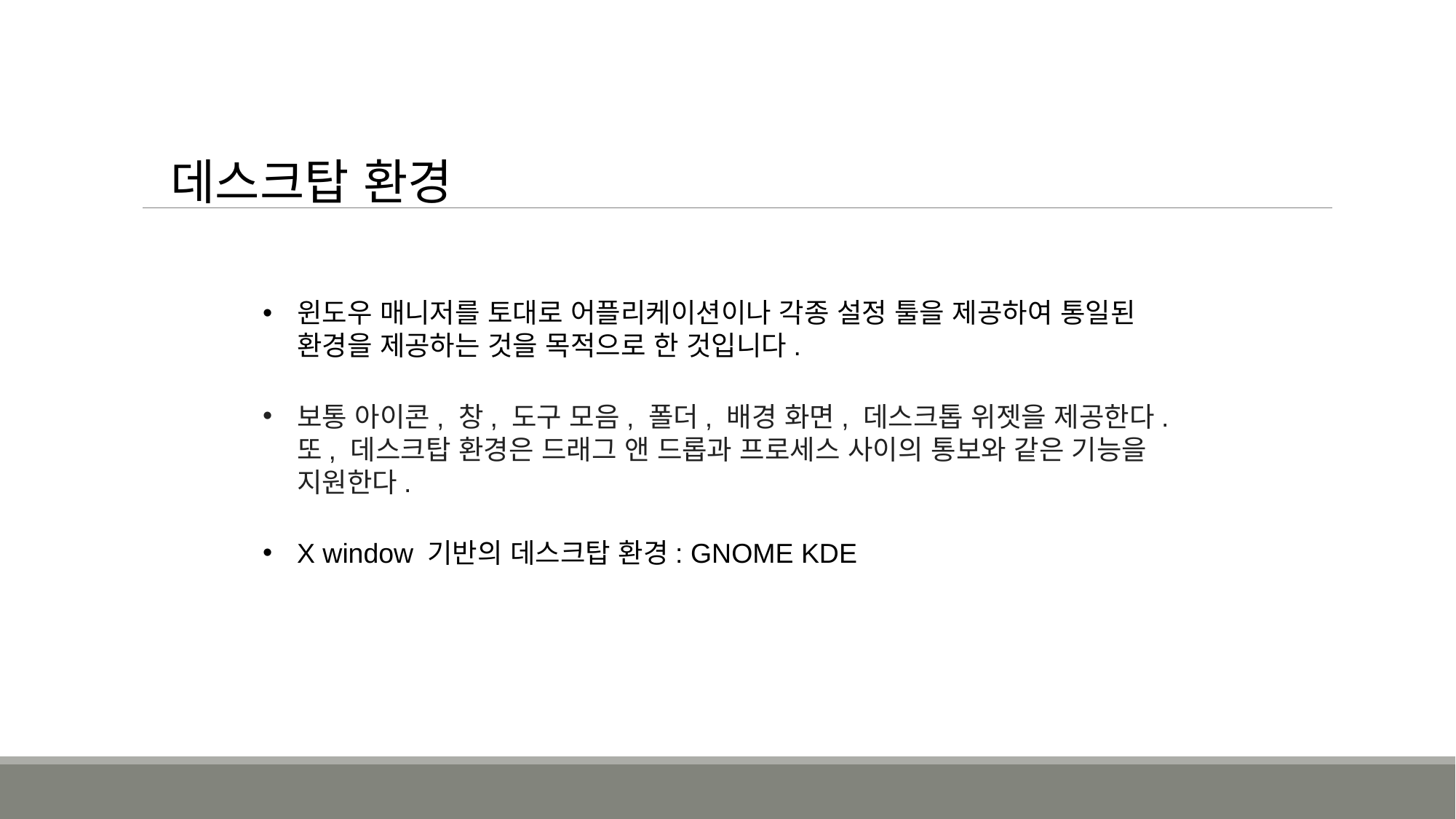

데스크탑 환경
윈도우 매니저를 토대로 어플리케이션이나 각종 설정 툴을 제공하여 통일된 환경을 제공하는 것을 목적으로 한 것입니다.
보통 아이콘, 창, 도구 모음, 폴더, 배경 화면, 데스크톱 위젯을 제공한다. 또, 데스크탑 환경은 드래그 앤 드롭과 프로세스 사이의 통보와 같은 기능을 지원한다.
X window 기반의 데스크탑 환경: GNOME KDE